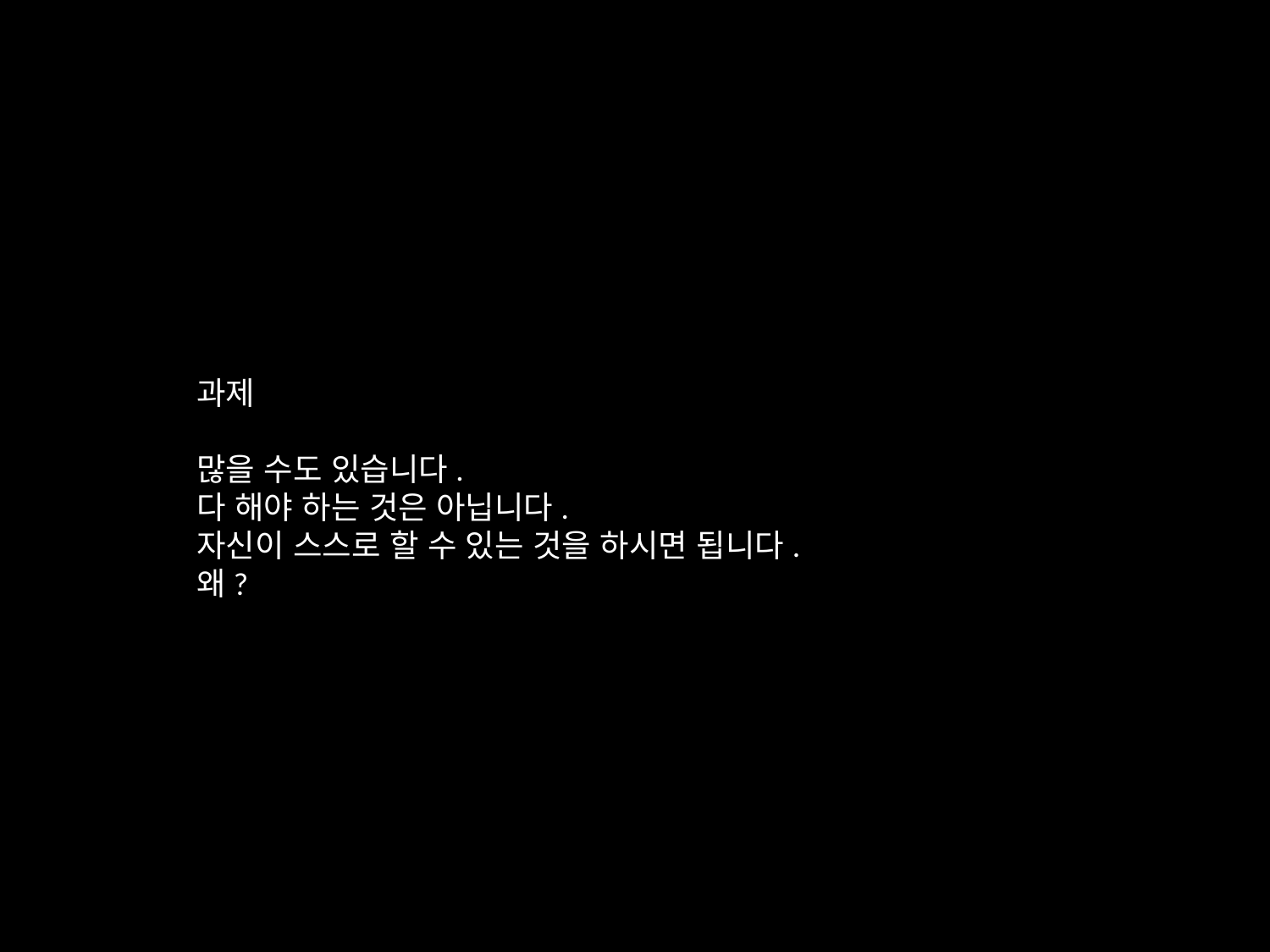

과제

많을 수도 있습니다.
다 해야 하는 것은 아닙니다.
자신이 스스로 할 수 있는 것을 하시면 됩니다.
왜?